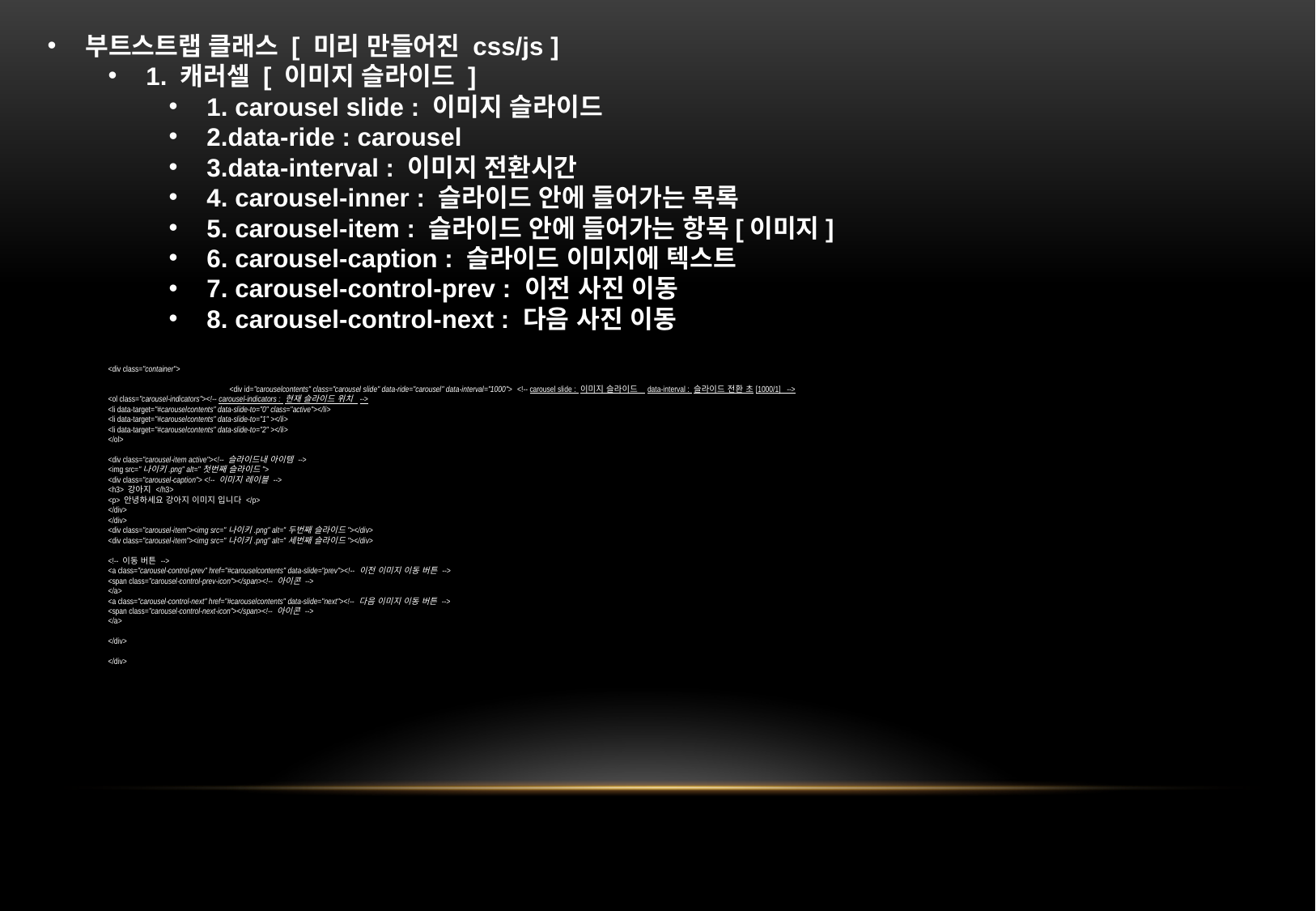

부트스트랩 클래스 [ 미리 만들어진 css/js ]
1. 캐러셀 [ 이미지 슬라이드 ]
1. carousel slide : 이미지 슬라이드
2.data-ride : carousel
3.data-interval : 이미지 전환시간
4. carousel-inner : 슬라이드 안에 들어가는 목록
5. carousel-item : 슬라이드 안에 들어가는 항목[이미지]
6. carousel-caption : 슬라이드 이미지에 텍스트
7. carousel-control-prev : 이전 사진 이동
8. carousel-control-next : 다음 사진 이동

<div class="container">

	<div id="carouselcontents" class="carousel slide" data-ride="carousel" data-interval="1000">  <!-- carousel slide : 이미지 슬라이드   data-interval : 슬라이드 전환 초[1000/1]   -->
<ol class="carousel-indicators"><!-- carousel-indicators : 현재 슬라이드 위치  -->
<li data-target="#carouselcontents" data-slide-to="0" class="active"></li>
<li data-target="#carouselcontents" data-slide-to="1" ></li>
<li data-target="#carouselcontents" data-slide-to="2" ></li>
</ol>

<div class="carousel-item active"><!-- 슬라이드내 아이템 -->
<img src="나이키.png" alt="첫번째 슬라이드">
<div class="carousel-caption"> <!-- 이미지 레이블 -->
<h3> 강아지 </h3>
<p> 안녕하세요 강아지 이미지 입니다 </p>
</div>
</div>
<div class="carousel-item"><img src="나이키.png" alt="두번째 슬라이드"></div>
<div class="carousel-item"><img src="나이키.png" alt="세번째 슬라이드"></div>

<!-- 이동 버튼 -->
<a class="carousel-control-prev" href="#carouselcontents" data-slide="prev"><!-- 이전 이미지 이동 버튼 -->
<span class="carousel-control-prev-icon"></span><!-- 아이콘 -->
</a>
<a class="carousel-control-next" href="#carouselcontents" data-slide="next"><!-- 다음 이미지 이동 버튼 -->
<span class="carousel-control-next-icon"></span><!-- 아이콘 -->
</a>

</div>

</div>